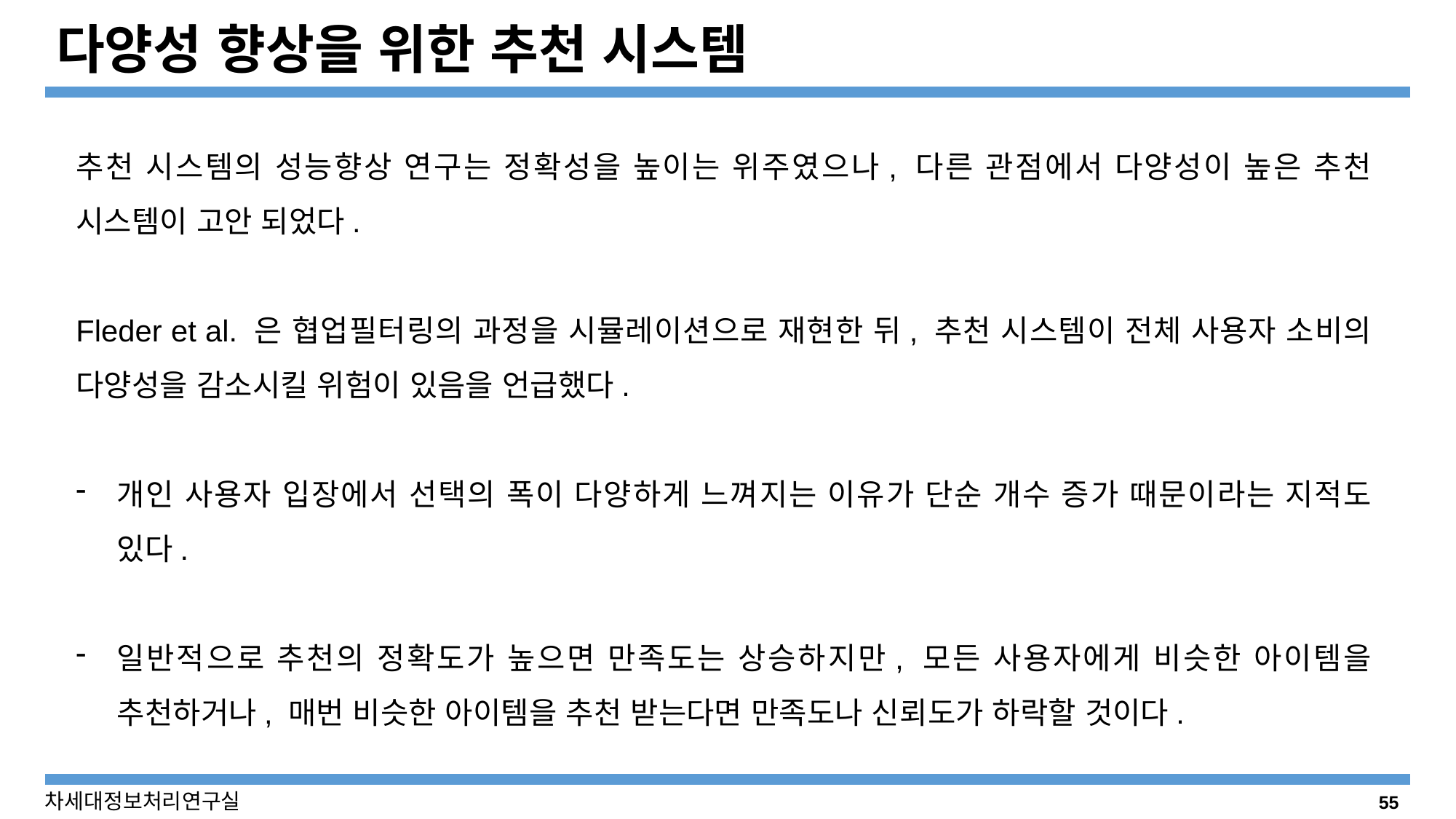

# 다양성 향상을 위한 추천 시스템
추천 시스템의 성능향상 연구는 정확성을 높이는 위주였으나, 다른 관점에서 다양성이 높은 추천 시스템이 고안 되었다.

Fleder et al. 은 협업필터링의 과정을 시뮬레이션으로 재현한 뒤, 추천 시스템이 전체 사용자 소비의 다양성을 감소시킬 위험이 있음을 언급했다.

개인 사용자 입장에서 선택의 폭이 다양하게 느껴지는 이유가 단순 개수 증가 때문이라는 지적도 있다.

일반적으로 추천의 정확도가 높으면 만족도는 상승하지만, 모든 사용자에게 비슷한 아이템을 추천하거나, 매번 비슷한 아이템을 추천 받는다면 만족도나 신뢰도가 하락할 것이다.
55